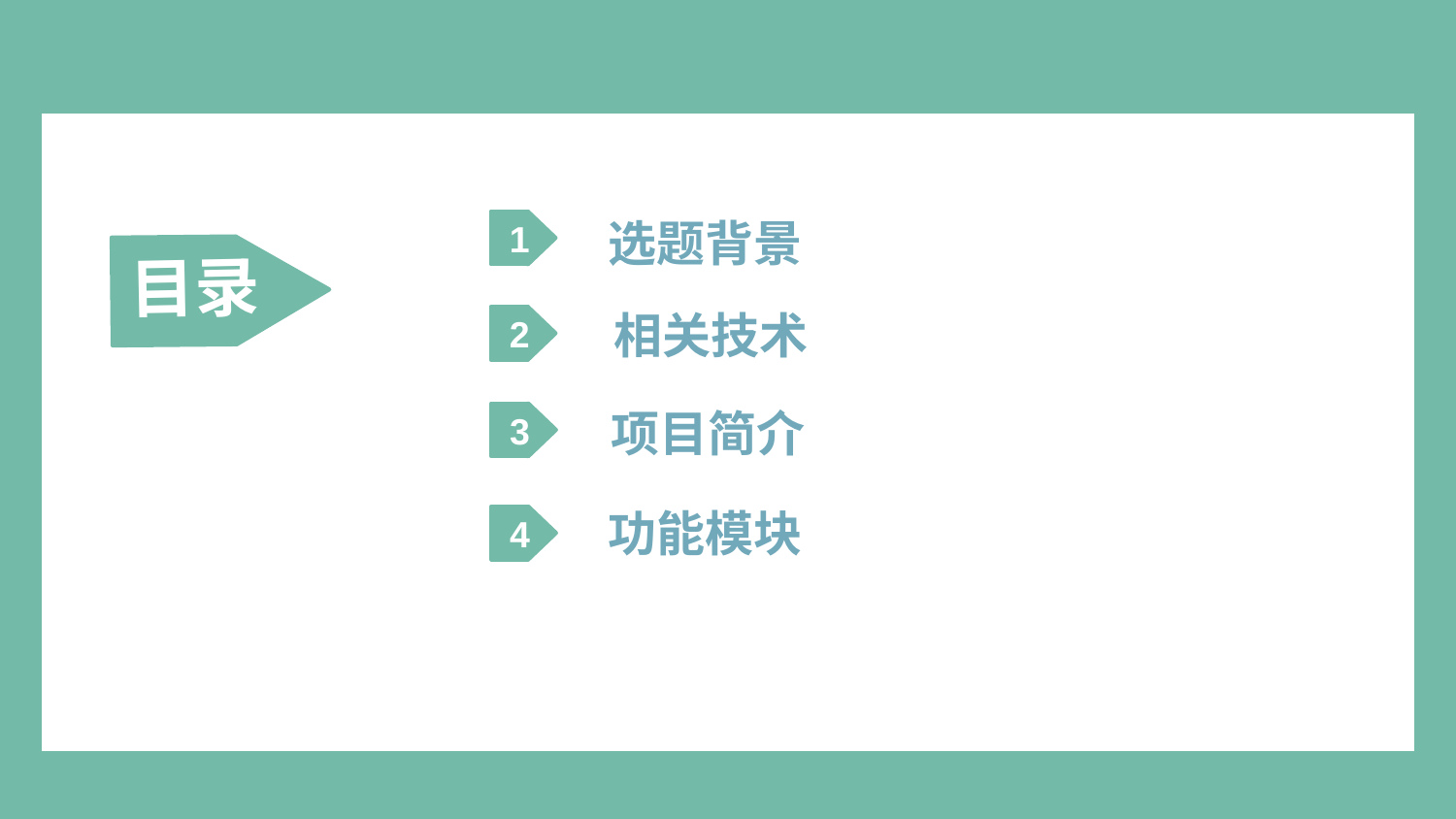

选题背景
1

目录

 相关技术
2

项目简介
3

功能模块
4